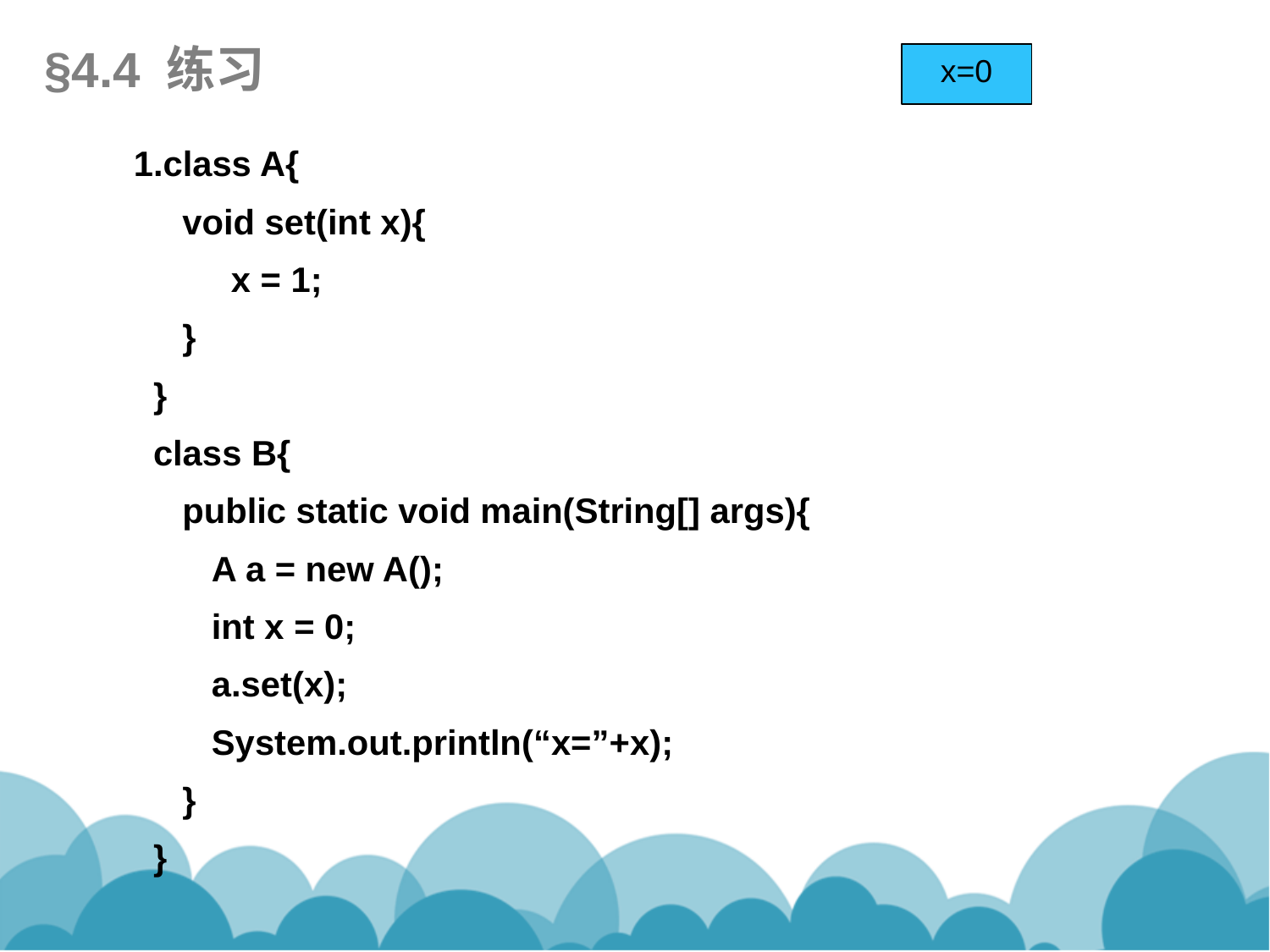

§4.4 练习
x=0
1.class A{
     void set(int x){
          x = 1;
     }
  }
  class B{
     public static void main(String[] args){
        A a = new A();
        int x = 0;
        a.set(x);
        System.out.println(“x=”+x);
     }
  }

69